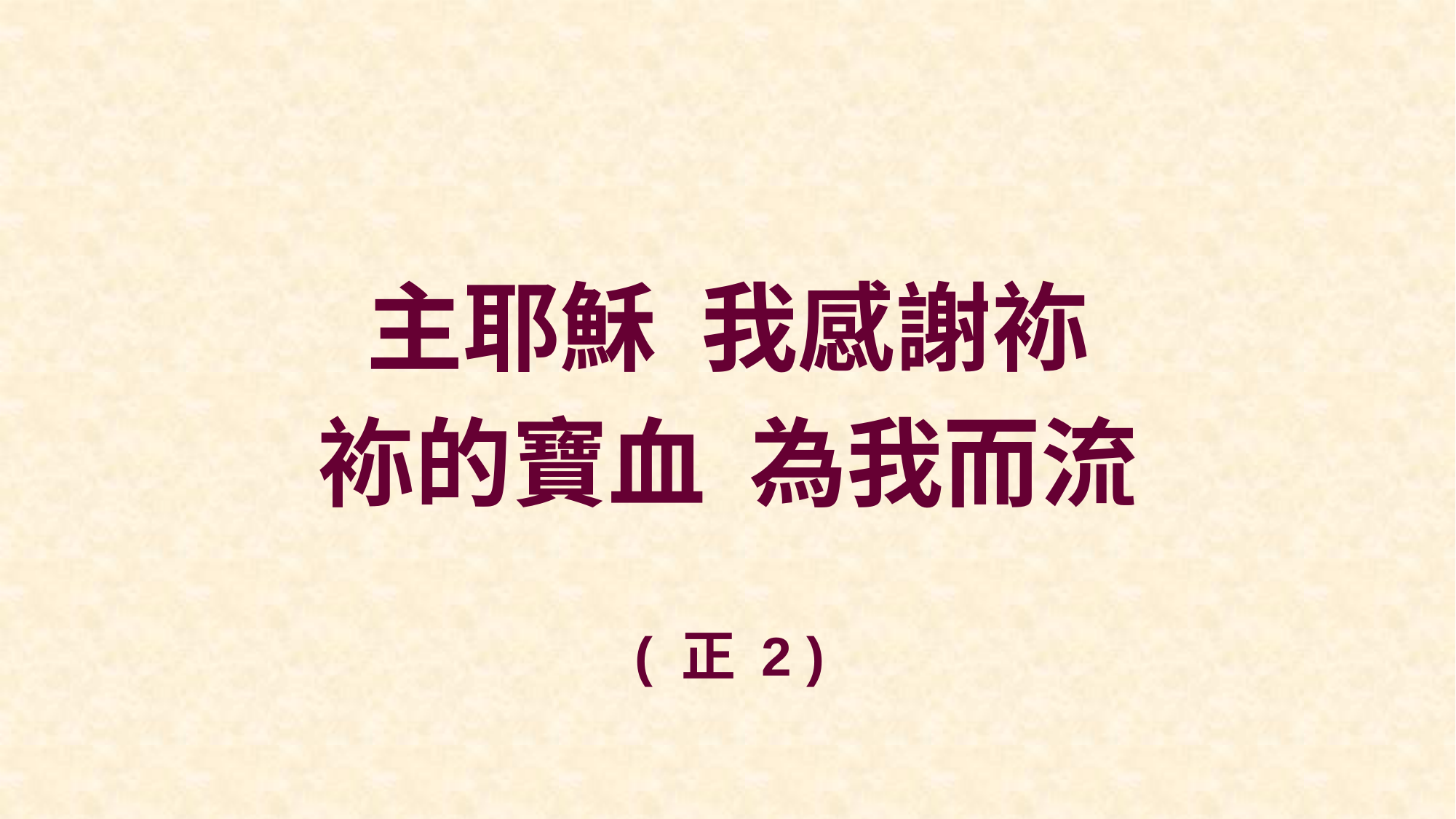

主耶穌  我感謝袮
袮的寶血  為我而流
( 正 2 )